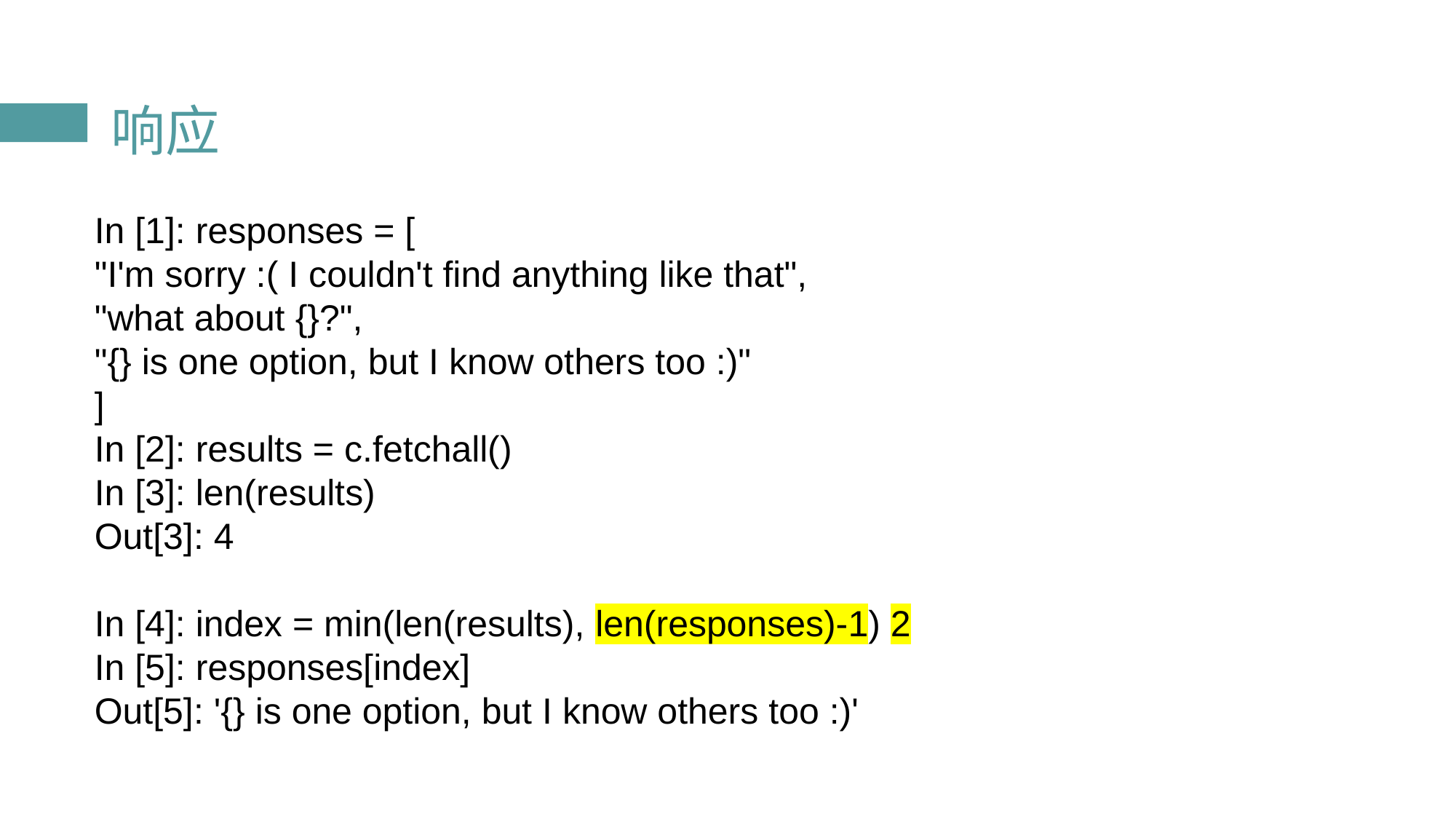

# 响应
In [1]: responses = [
"I'm sorry :( I couldn't find anything like that",
"what about {}?",
"{} is one option, but I know others too :)"
]
In [2]: results = c.fetchall()
In [3]: len(results)
Out[3]: 4

In [4]: index = min(len(results), len(responses)-1) 2
In [5]: responses[index]
Out[5]: '{} is one option, but I know others too :)'